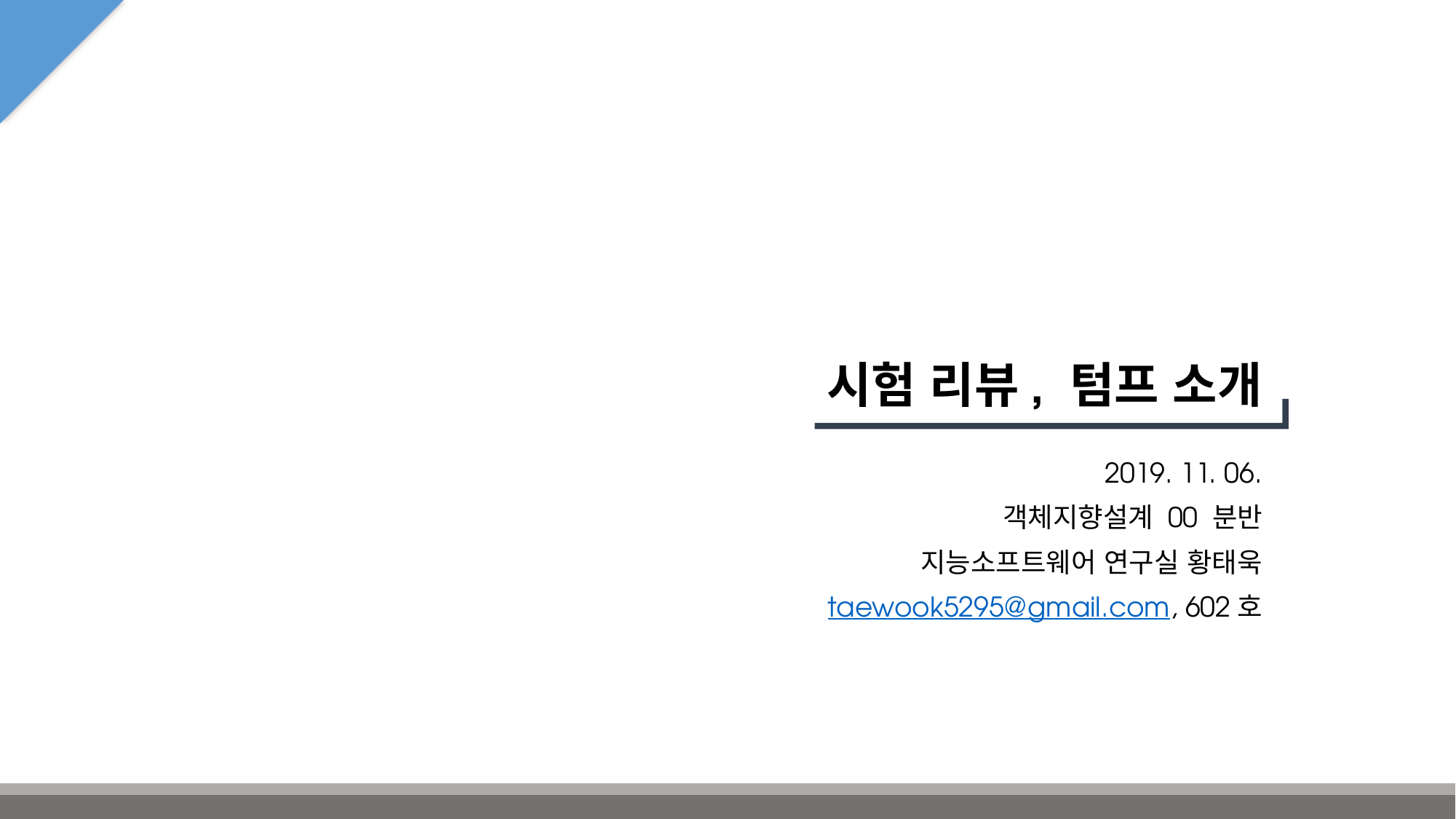

# 시험 리뷰, 텀프 소개

2019. 11. 06.
객체지향설계 00 분반
지능소프트웨어 연구실 황태욱
taewook5295@gmail.com, 602호